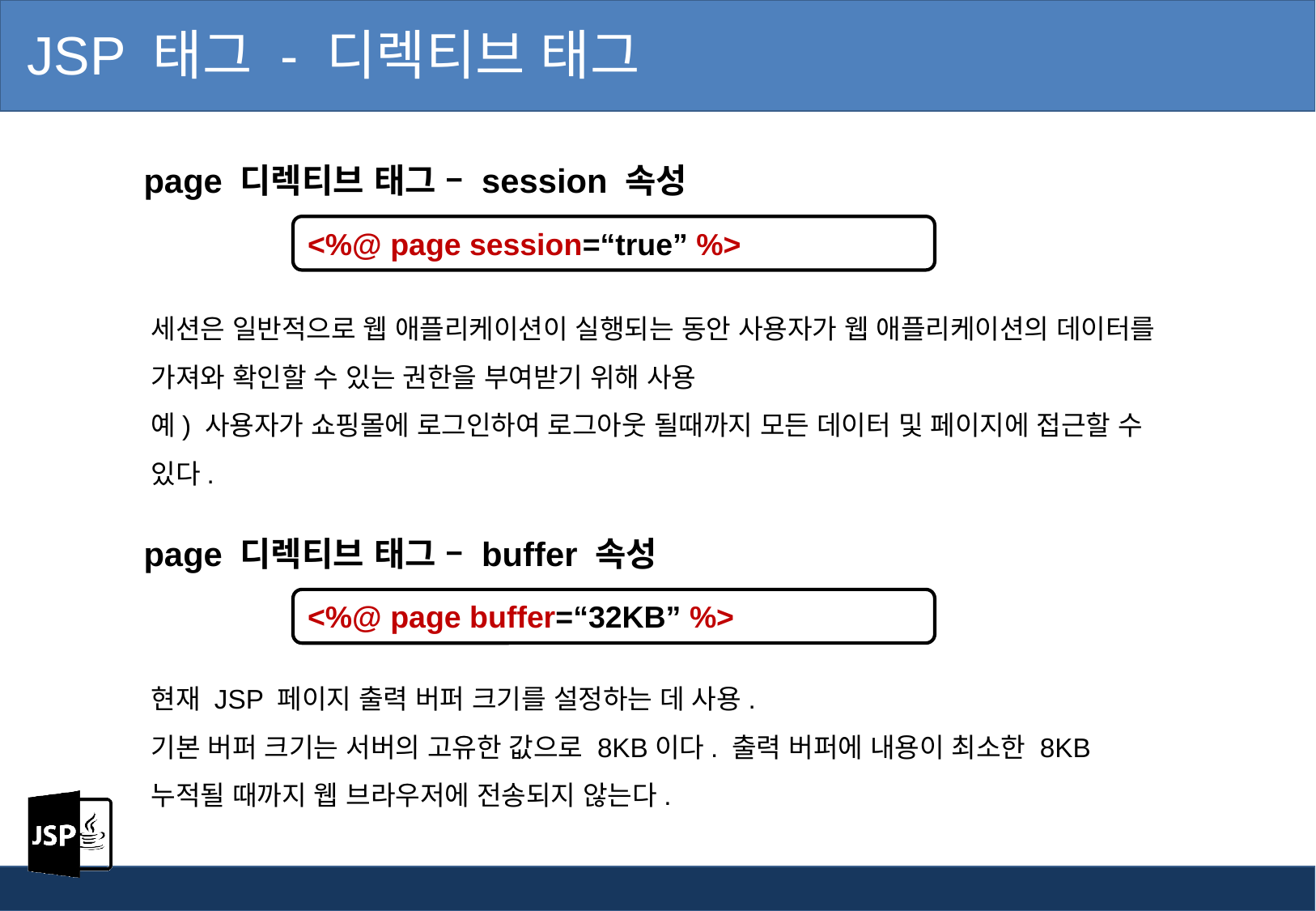

JSP 태그 - 디렉티브 태그
page 디렉티브 태그 – session 속성
<%@ page session=“true” %>
세션은 일반적으로 웹 애플리케이션이 실행되는 동안 사용자가 웹 애플리케이션의 데이터를 가져와 확인할 수 있는 권한을 부여받기 위해 사용
예) 사용자가 쇼핑몰에 로그인하여 로그아웃 될때까지 모든 데이터 및 페이지에 접근할 수 있다.
page 디렉티브 태그 – buffer 속성
<%@ page buffer=“32KB” %>
현재 JSP 페이지 출력 버퍼 크기를 설정하는 데 사용.
기본 버퍼 크기는 서버의 고유한 값으로 8KB이다. 출력 버퍼에 내용이 최소한 8KB 누적될 때까지 웹 브라우저에 전송되지 않는다.